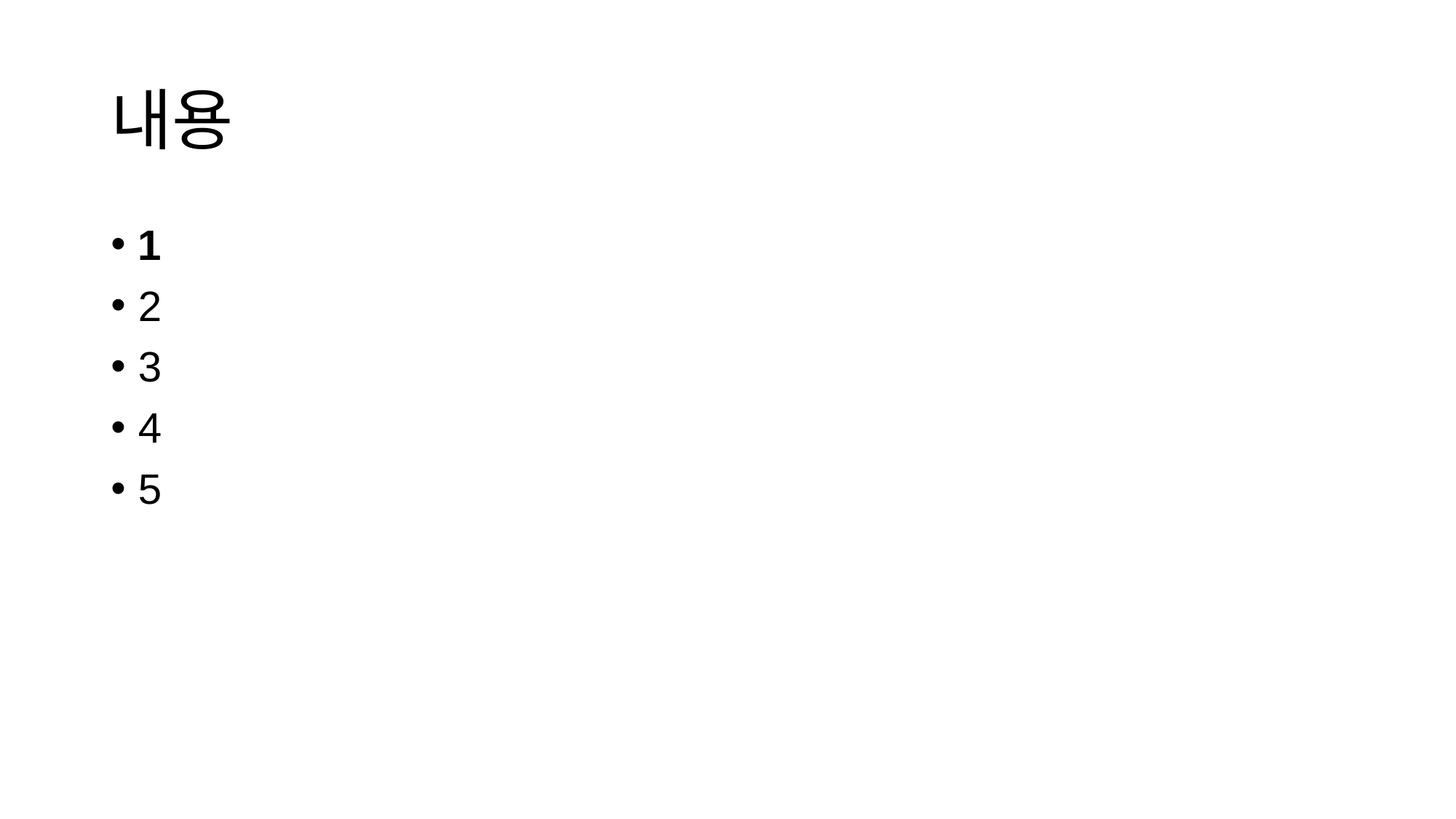

# 내용
1
2
3
4
5